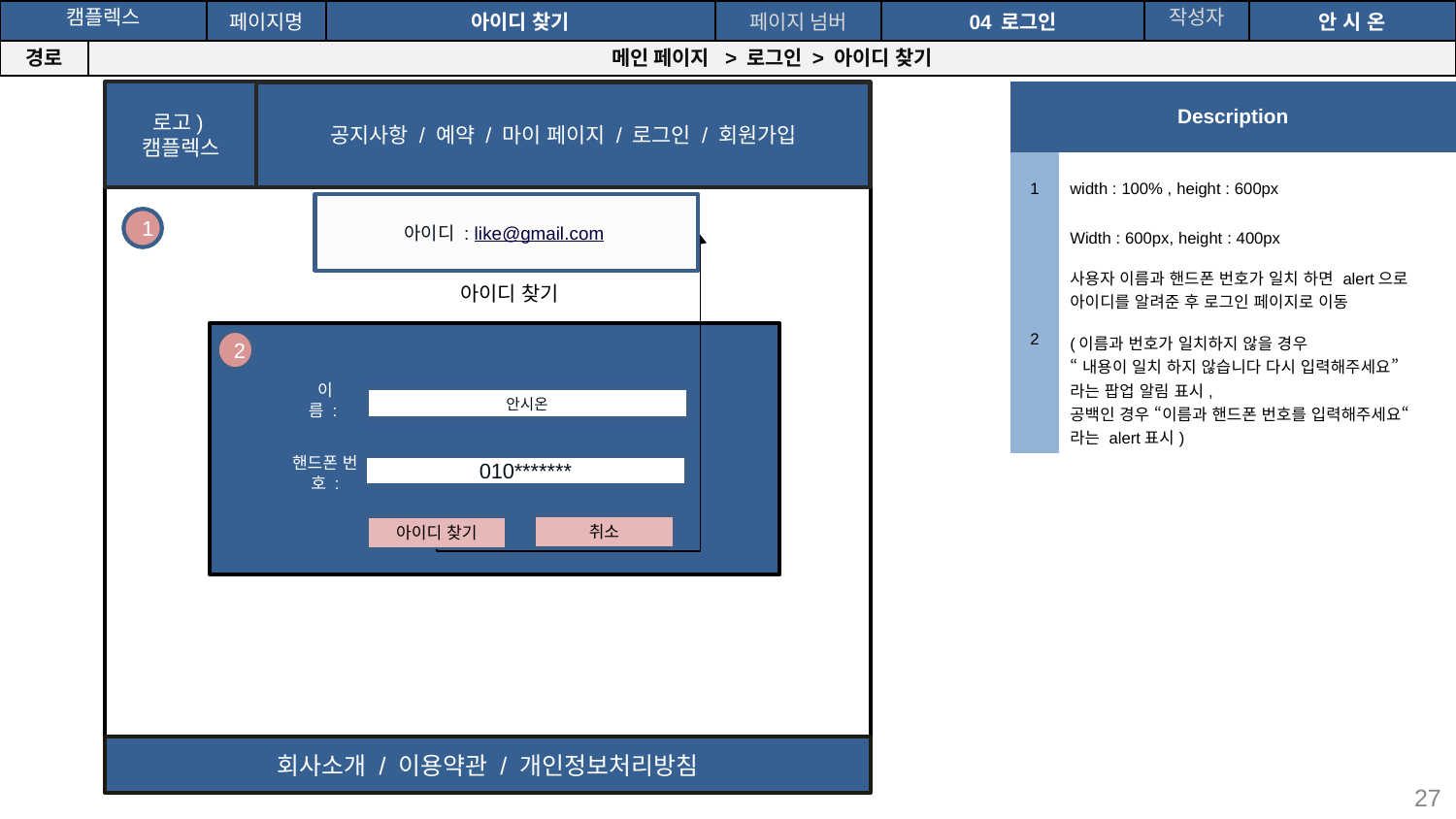

| 캠플렉스 |  | 페이지명 | 아이디 찾기 | 페이지 넘버 | 04 로그인 | 작성자 | 안 시 온 |
| --- | --- | --- | --- | --- | --- | --- | --- |
| 경로 | 메인 페이지 > 로그인 > 아이디 찾기 |  |  |  |  |  |  |
로고)
캠플렉스
공지사항 / 예약 / 마이 페이지 / 로그인 / 회원가입
회사소개 / 이용약관 / 개인정보처리방침
| Description |  |
| --- | --- |
| 1 | width : 100% , height : 600px |
| 2 | Width : 600px, height : 400px 사용자 이름과 핸드폰 번호가 일치 하면 alert으로 아이디를 알려준 후 로그인 페이지로 이동 (이름과 번호가 일치하지 않을 경우 “내용이 일치 하지 않습니다 다시 입력해주세요” 라는 팝업 알림 표시, 공백인 경우 “이름과 핸드폰 번호를 입력해주세요“ 라는 alert표시) |

아이디 : like@gmail.com
1
아이디 찾기

2
이름 :
안시온
핸드폰 번호 :
010*******
취소
아이디 찾기
27